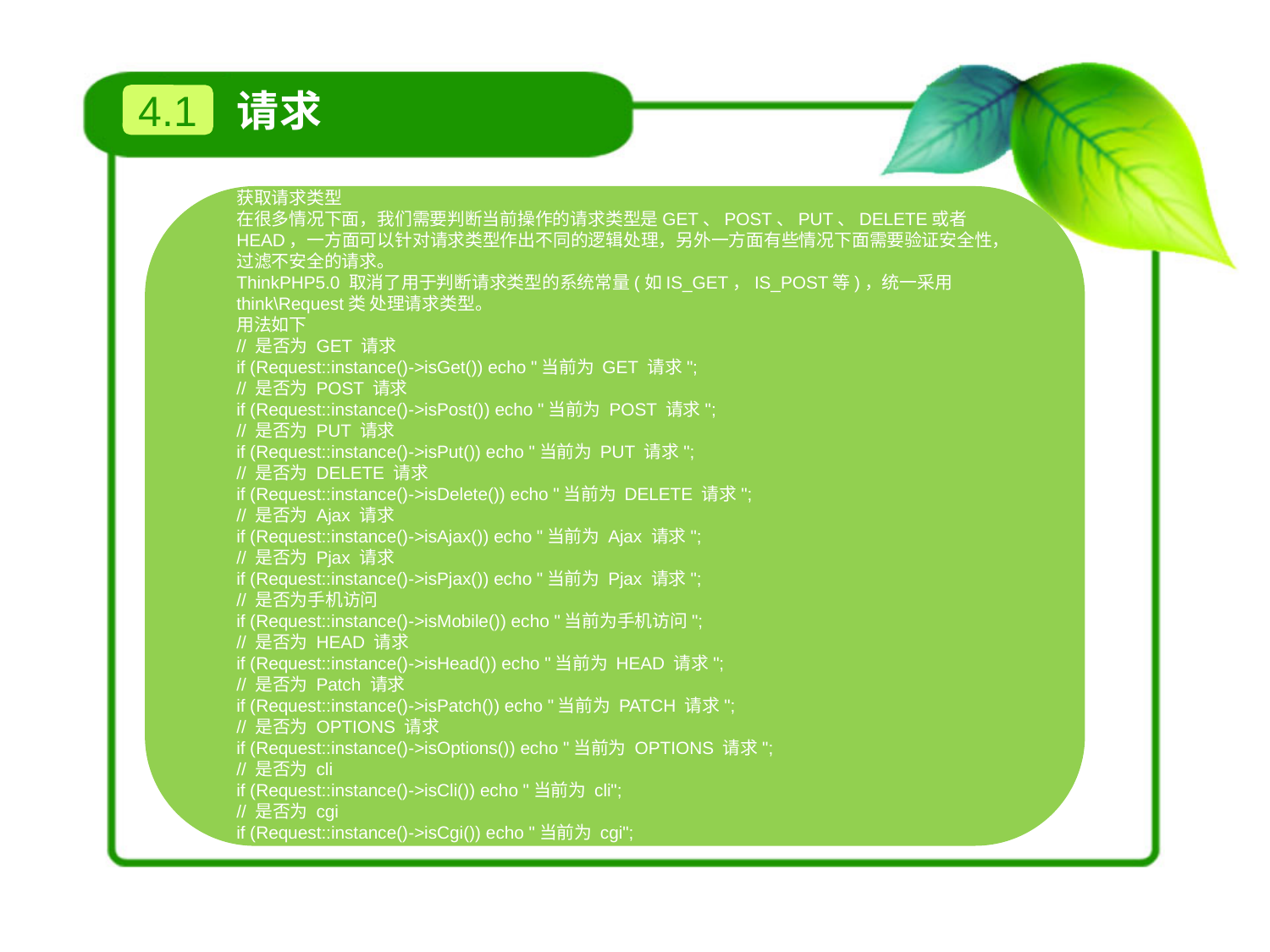

请求
4.1

获取请求类型
在很多情况下面，我们需要判断当前操作的请求类型是GET、POST、PUT、DELETE或者HEAD，一方面可以针对请求类型作出不同的逻辑处理，另外一方面有些情况下面需要验证安全性，过滤不安全的请求。
ThinkPHP5.0 取消了用于判断请求类型的系统常量(如IS_GET，IS_POST等)，统一采用 think\Request类 处理请求类型。
用法如下
// 是否为 GET 请求
if (Request::instance()->isGet()) echo "当前为 GET 请求";
// 是否为 POST 请求
if (Request::instance()->isPost()) echo "当前为 POST 请求";
// 是否为 PUT 请求
if (Request::instance()->isPut()) echo "当前为 PUT 请求";
// 是否为 DELETE 请求
if (Request::instance()->isDelete()) echo "当前为 DELETE 请求";
// 是否为 Ajax 请求
if (Request::instance()->isAjax()) echo "当前为 Ajax 请求";
// 是否为 Pjax 请求
if (Request::instance()->isPjax()) echo "当前为 Pjax 请求";
// 是否为手机访问
if (Request::instance()->isMobile()) echo "当前为手机访问";
// 是否为 HEAD 请求
if (Request::instance()->isHead()) echo "当前为 HEAD 请求";
// 是否为 Patch 请求
if (Request::instance()->isPatch()) echo "当前为 PATCH 请求";
// 是否为 OPTIONS 请求
if (Request::instance()->isOptions()) echo "当前为 OPTIONS 请求";
// 是否为 cli
if (Request::instance()->isCli()) echo "当前为 cli";
// 是否为 cgi
if (Request::instance()->isCgi()) echo "当前为 cgi";